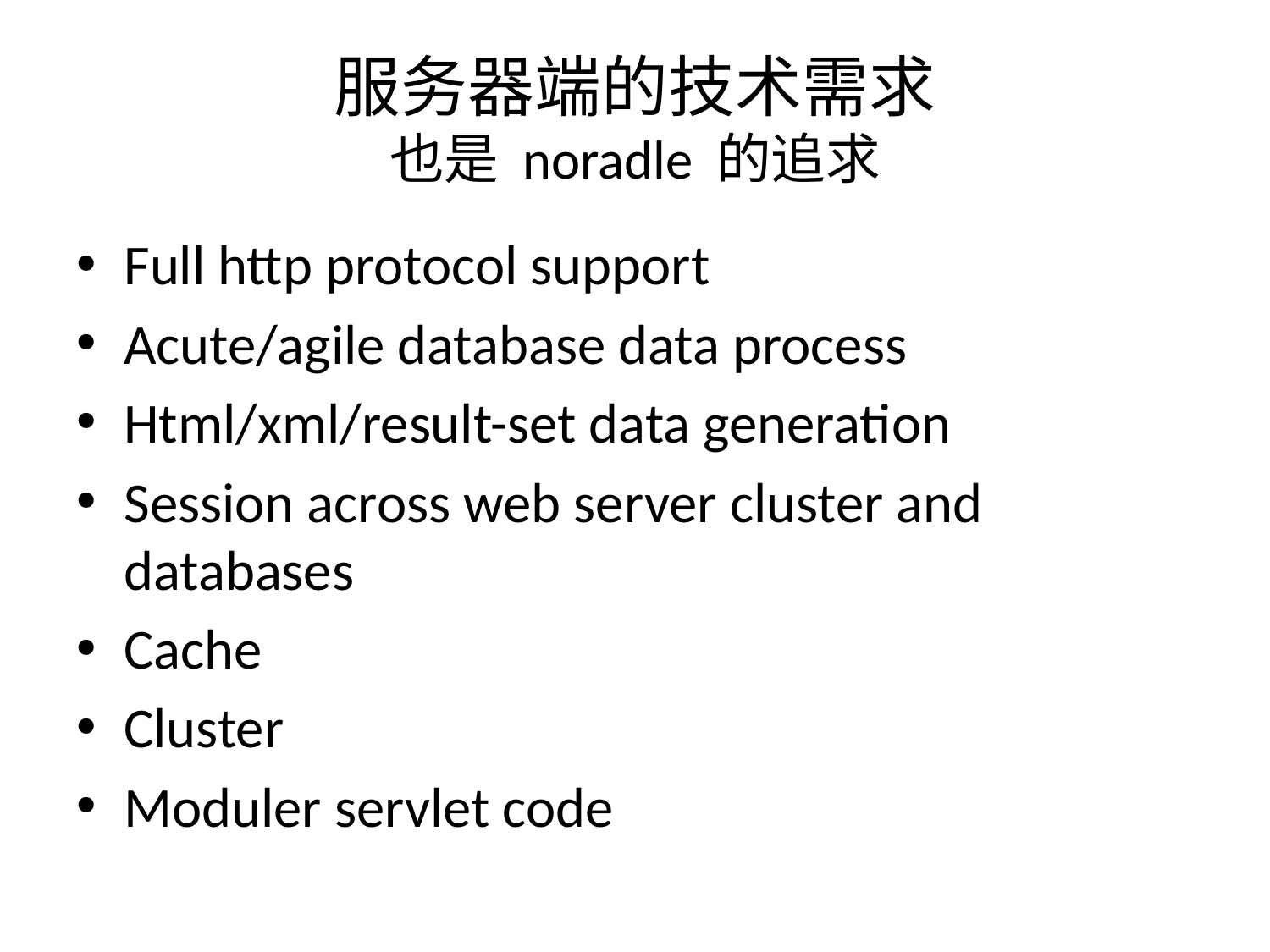

# 服务器端的技术需求 也是 noradle 的追求
Full http protocol support
Acute/agile database data process
Html/xml/result-set data generation
Session across web server cluster and databases
Cache
Cluster
Moduler servlet code